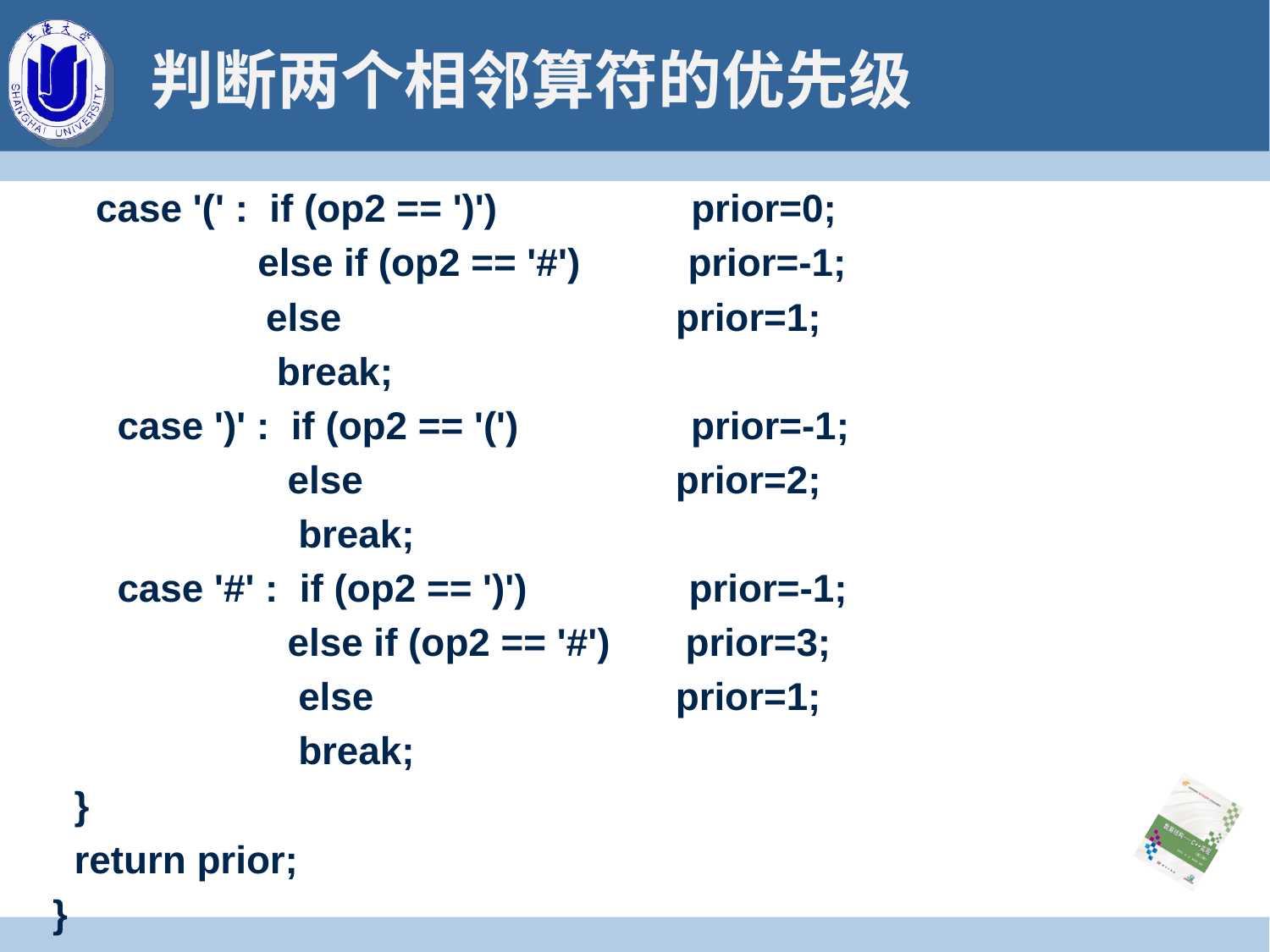

# 判断两个相邻算符的优先级
    case '(' :  if (op2 == ')')                  prior=0;
                   else if (op2 == '#')          prior=-1;
	        else                               prior=1;
	         break;
      case ')' :  if (op2 == '(')                prior=-1;
	          else                             prior=2;
	           break;
      case '#' :  if (op2 == ')')               prior=-1;
	          else if (op2 == '#')       prior=3;
	           else                            prior=1;
	           break;
  }
  return prior;
}